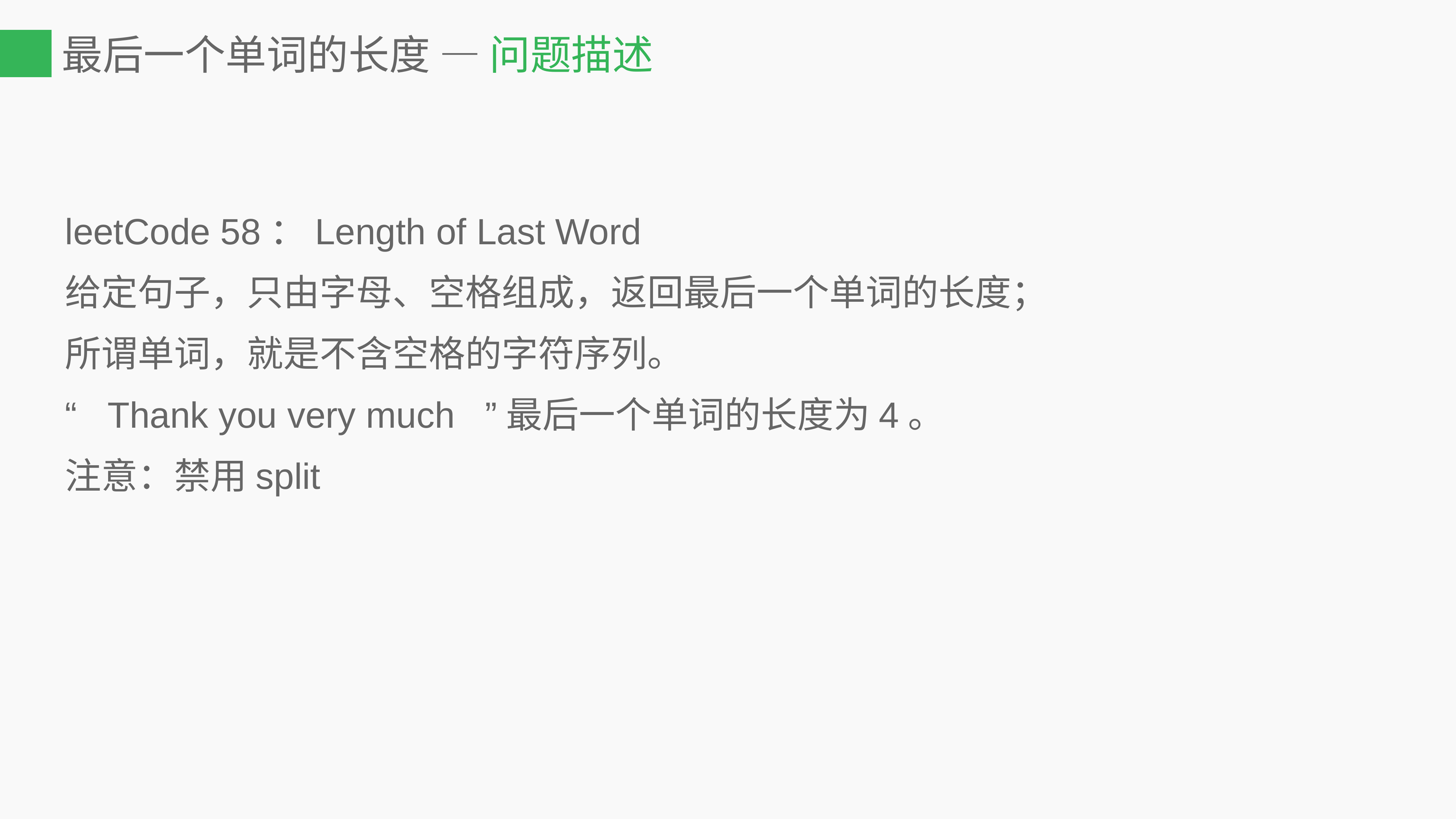

# 最后一个单词的长度 — 问题描述
leetCode 58：Length of Last Word
给定句子，只由字母、空格组成，返回最后一个单词的长度；
所谓单词，就是不含空格的字符序列。
“   Thank you very much   ”最后一个单词的长度为4。
注意：禁用split